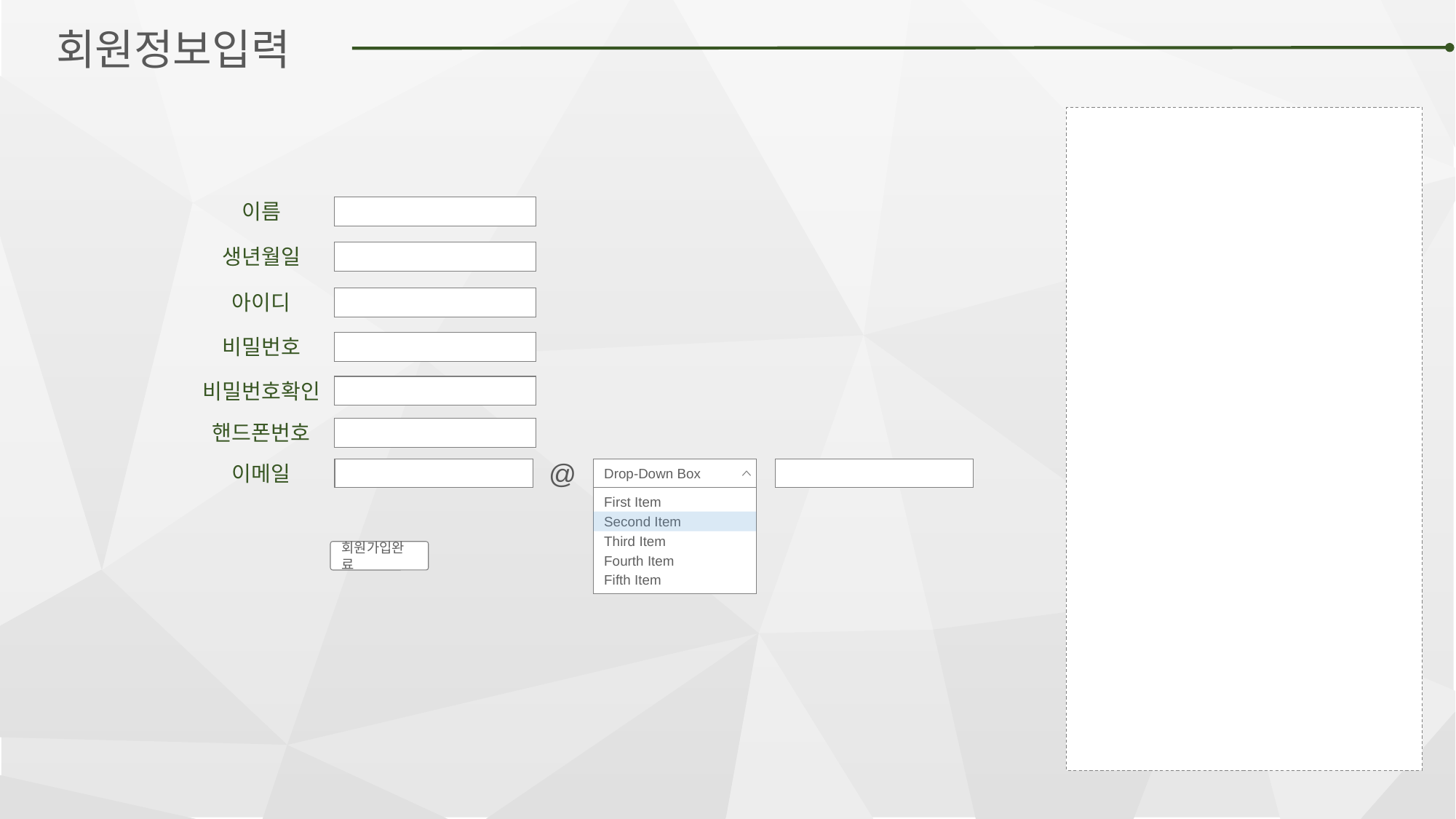

회원정보입력

이름

생년월일

아이디

비밀번호

비밀번호확인

핸드폰번호

@
이메일
Drop-Down Box

First Item
Second Item
Third Item
Fourth Item
Fifth Item

회원가입완료